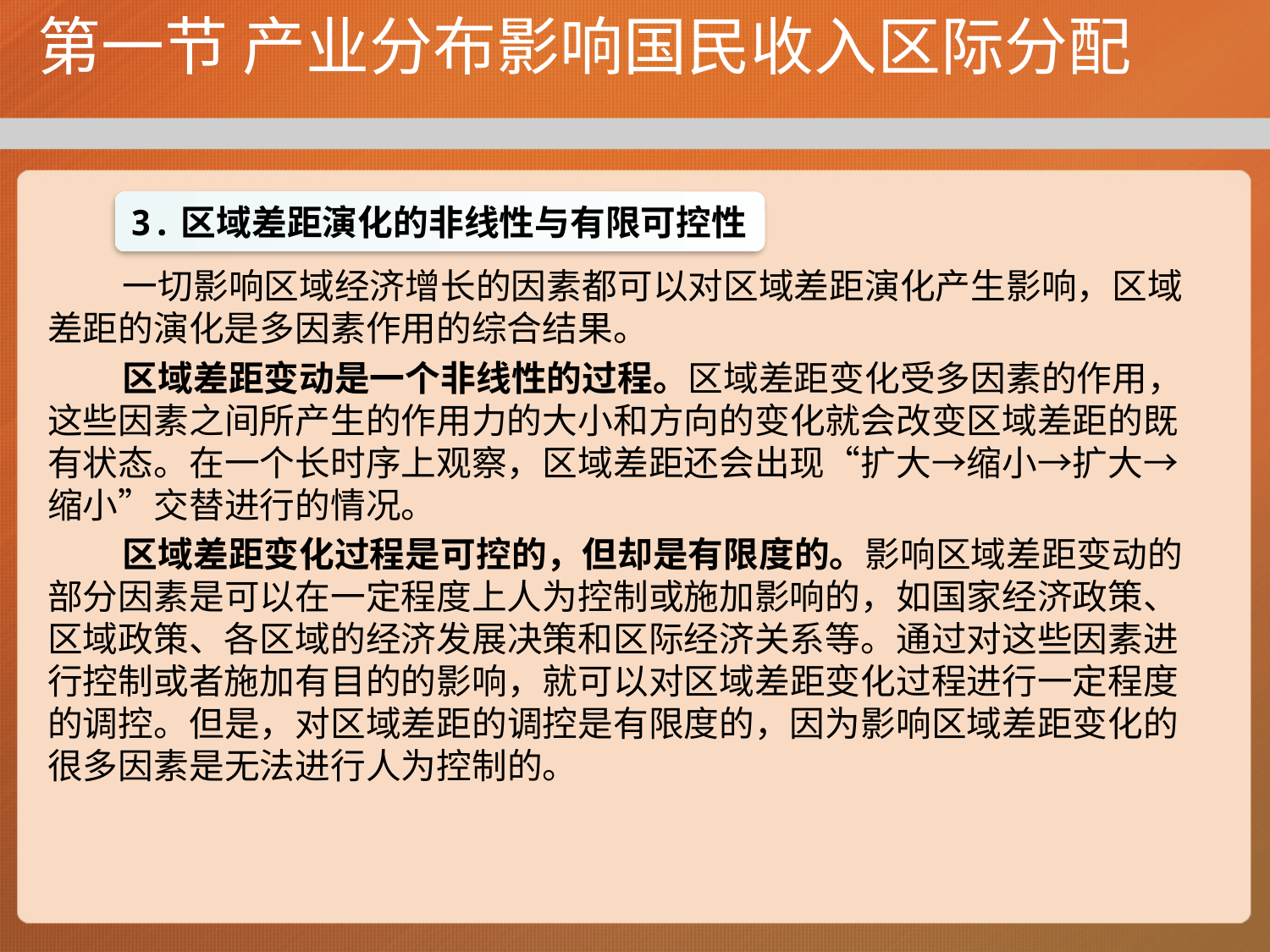

# 第一节 产业分布影响国民收入区际分配

一切影响区域经济增长的因素都可以对区域差距演化产生影响，区域差距的演化是多因素作用的综合结果。
区域差距变动是一个非线性的过程。区域差距变化受多因素的作用，这些因素之间所产生的作用力的大小和方向的变化就会改变区域差距的既有状态。在一个长时序上观察，区域差距还会出现“扩大→缩小→扩大→缩小”交替进行的情况。
区域差距变化过程是可控的，但却是有限度的。影响区域差距变动的部分因素是可以在一定程度上人为控制或施加影响的，如国家经济政策、区域政策、各区域的经济发展决策和区际经济关系等。通过对这些因素进行控制或者施加有目的的影响，就可以对区域差距变化过程进行一定程度的调控。但是，对区域差距的调控是有限度的，因为影响区域差距变化的很多因素是无法进行人为控制的。
3.区域差距演化的非线性与有限可控性